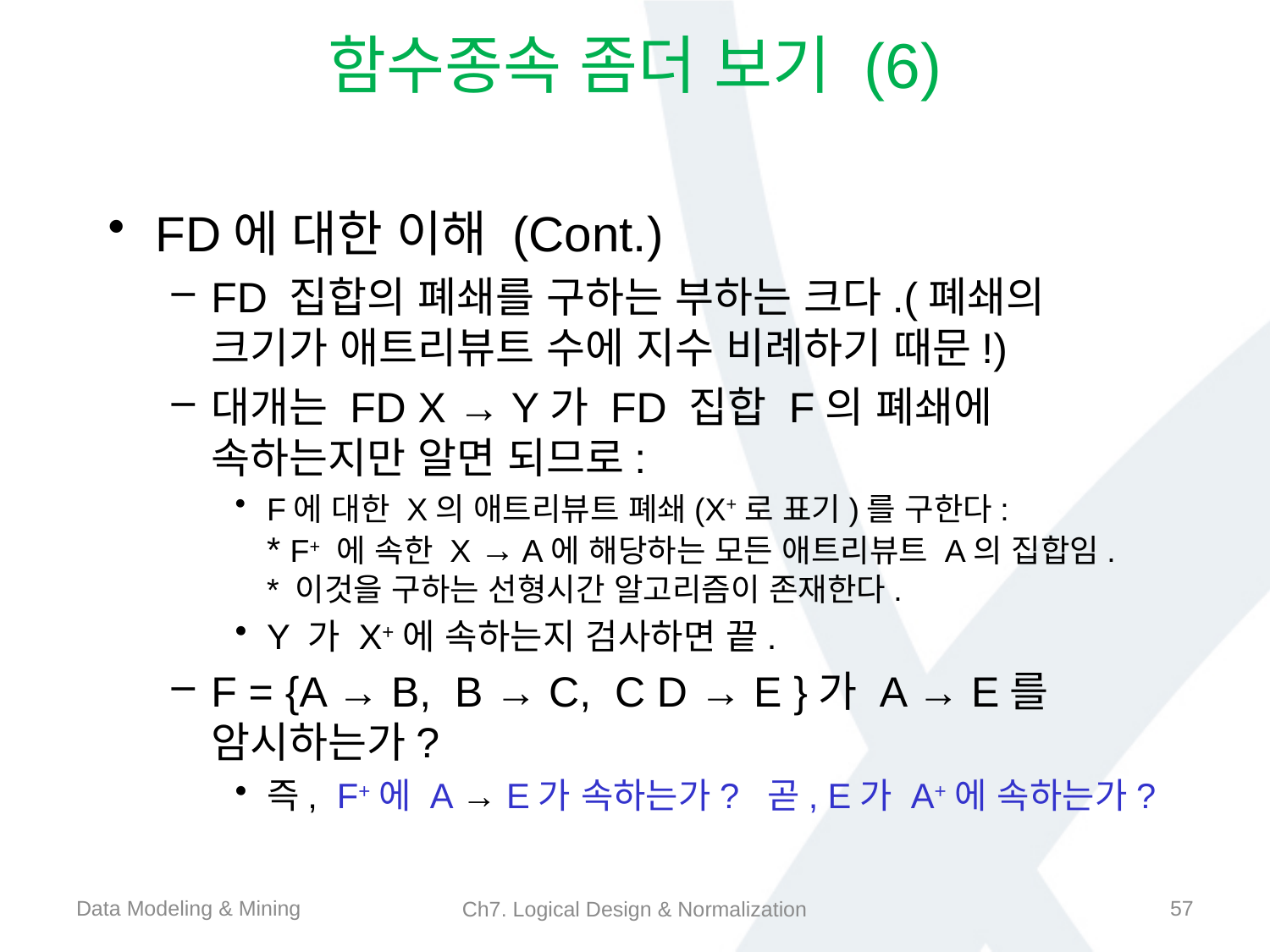

# 함수종속 좀더 보기 (6)
FD에 대한 이해 (Cont.)
FD 집합의 폐쇄를 구하는 부하는 크다.(폐쇄의 크기가 애트리뷰트 수에 지수 비례하기 때문!)
대개는 FD X → Y가 FD 집합 F의 폐쇄에 속하는지만 알면 되므로:
F에 대한 X의 애트리뷰트 폐쇄(X+로 표기)를 구한다:
* F+ 에 속한 X → A에 해당하는 모든 애트리뷰트 A의 집합임.
* 이것을 구하는 선형시간 알고리즘이 존재한다.
Y 가 X+에 속하는지 검사하면 끝.
F = {A → B,  B → C,  C D → E }가 A → E를 암시하는가?
즉,  F+에 A → E가 속하는가?  곧, E가 A+에 속하는가?
Data Modeling & Mining
57
Ch7. Logical Design & Normalization